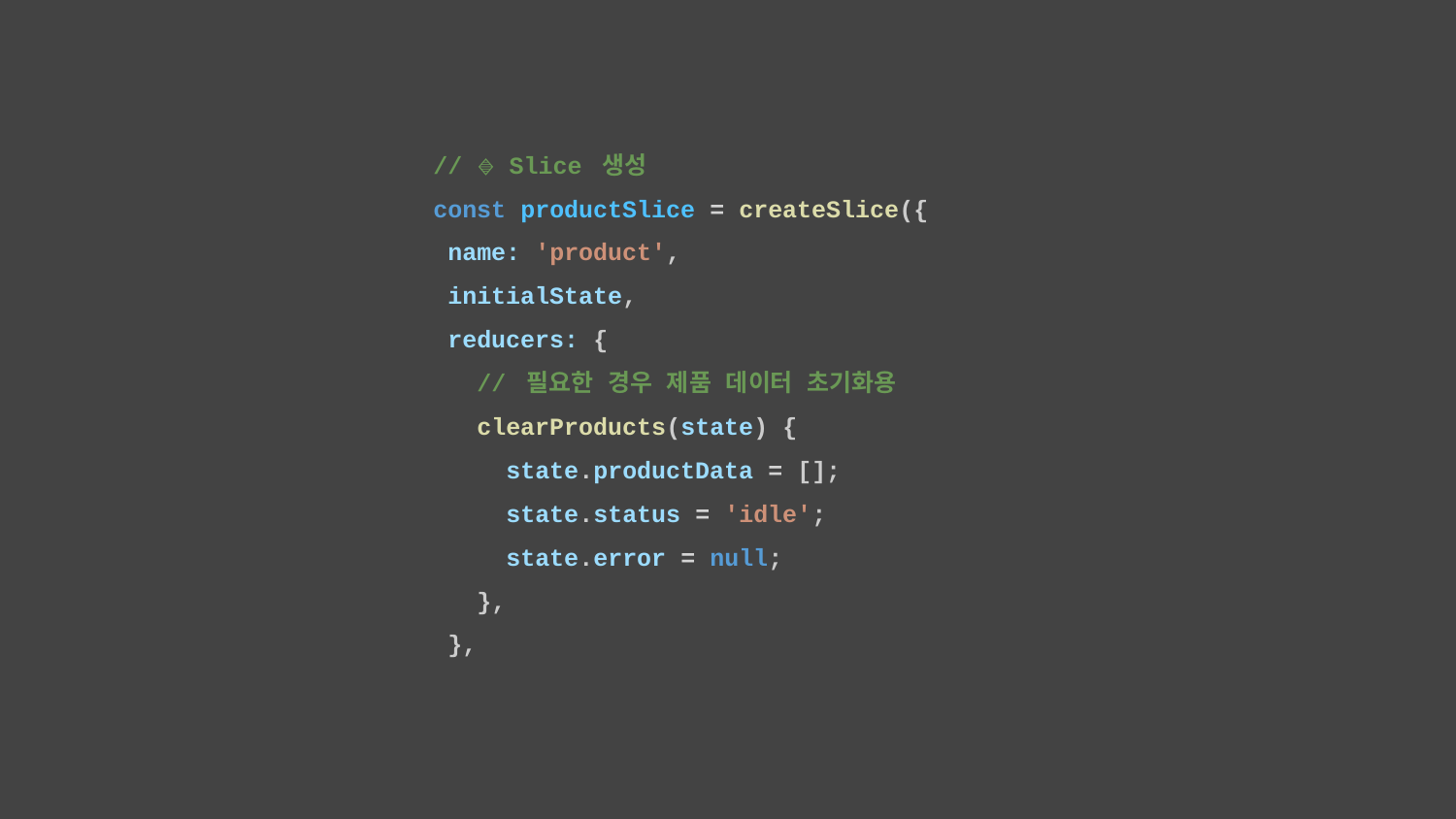

// 🔹 Slice 생성
const productSlice = createSlice({
 name: 'product',
 initialState,
 reducers: {
   // 필요한 경우 제품 데이터 초기화용
   clearProducts(state) {
     state.productData = [];
     state.status = 'idle';
     state.error = null;
   },
 },